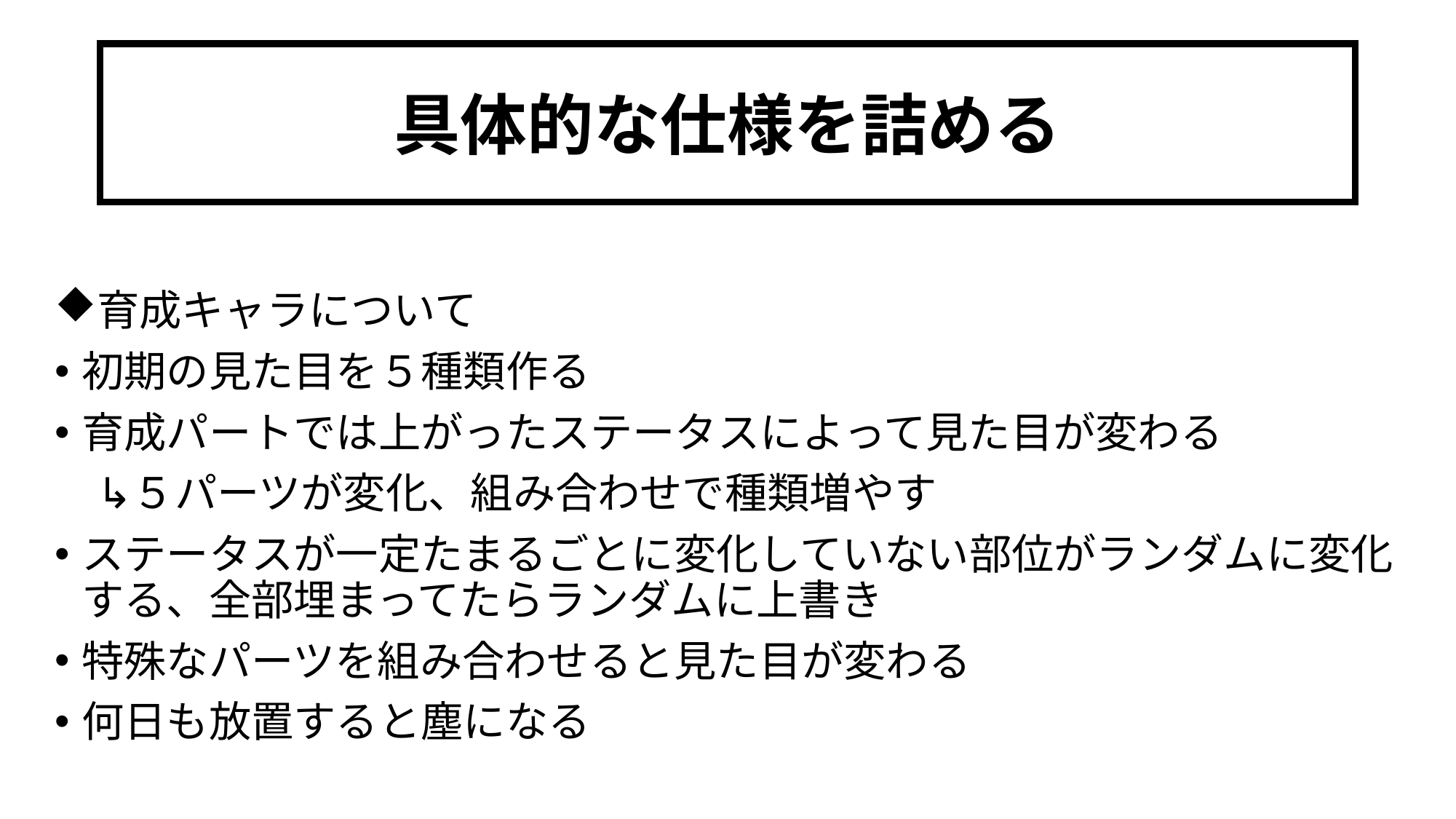

# 具体的な仕様を詰める

育成キャラについて
初期の見た目を５種類作る
育成パートでは上がったステータスによって見た目が変わる
　↳５パーツが変化、組み合わせで種類増やす
ステータスが一定たまるごとに変化していない部位がランダムに変化する、全部埋まってたらランダムに上書き
特殊なパーツを組み合わせると見た目が変わる
何日も放置すると塵になる